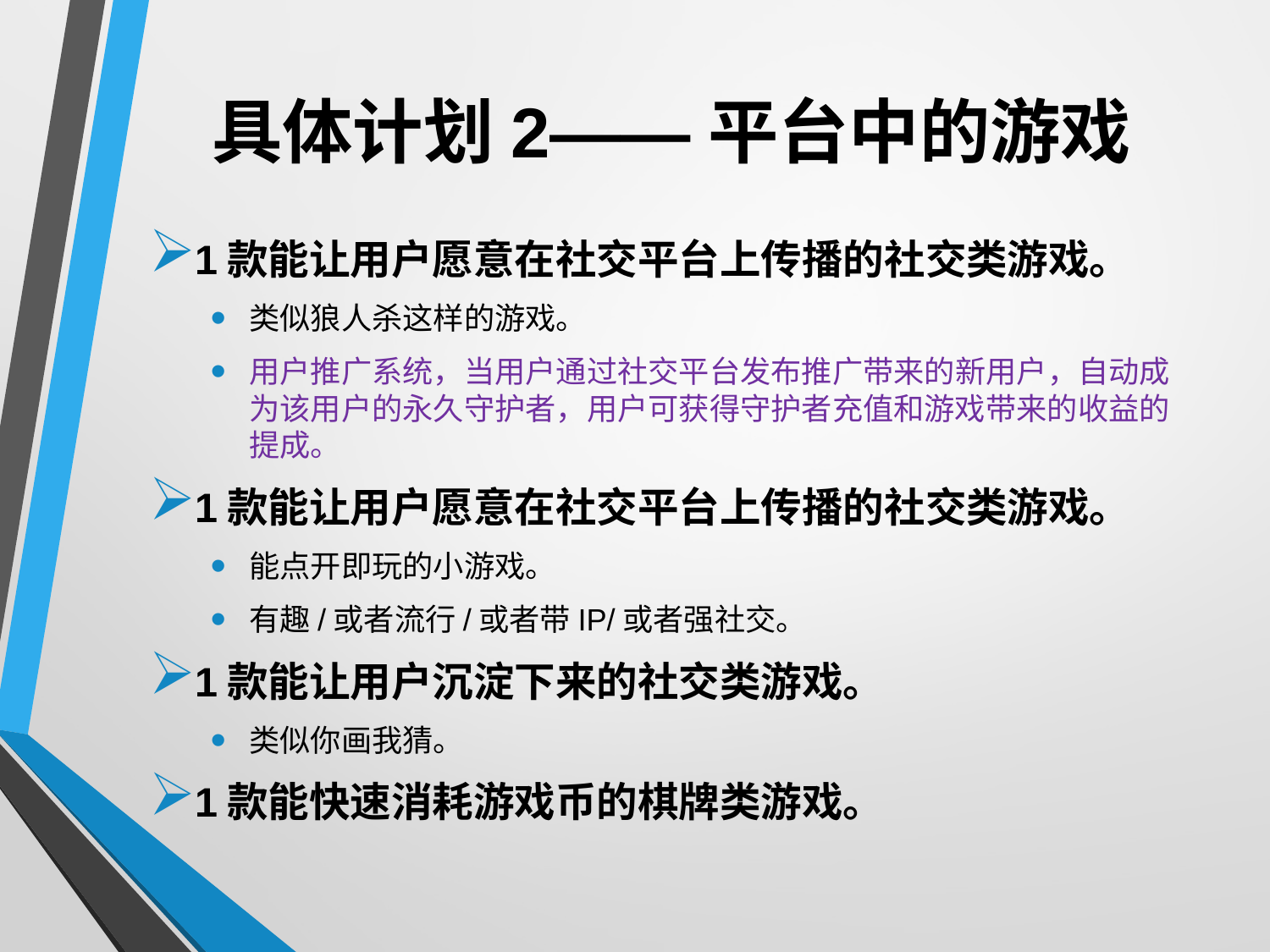

# 具体计划2——平台中的游戏
1款能让用户愿意在社交平台上传播的社交类游戏。
类似狼人杀这样的游戏。
用户推广系统，当用户通过社交平台发布推广带来的新用户，自动成为该用户的永久守护者，用户可获得守护者充值和游戏带来的收益的提成。
1款能让用户愿意在社交平台上传播的社交类游戏。
能点开即玩的小游戏。
有趣/或者流行/或者带IP/或者强社交。
1款能让用户沉淀下来的社交类游戏。
类似你画我猜。
1款能快速消耗游戏币的棋牌类游戏。